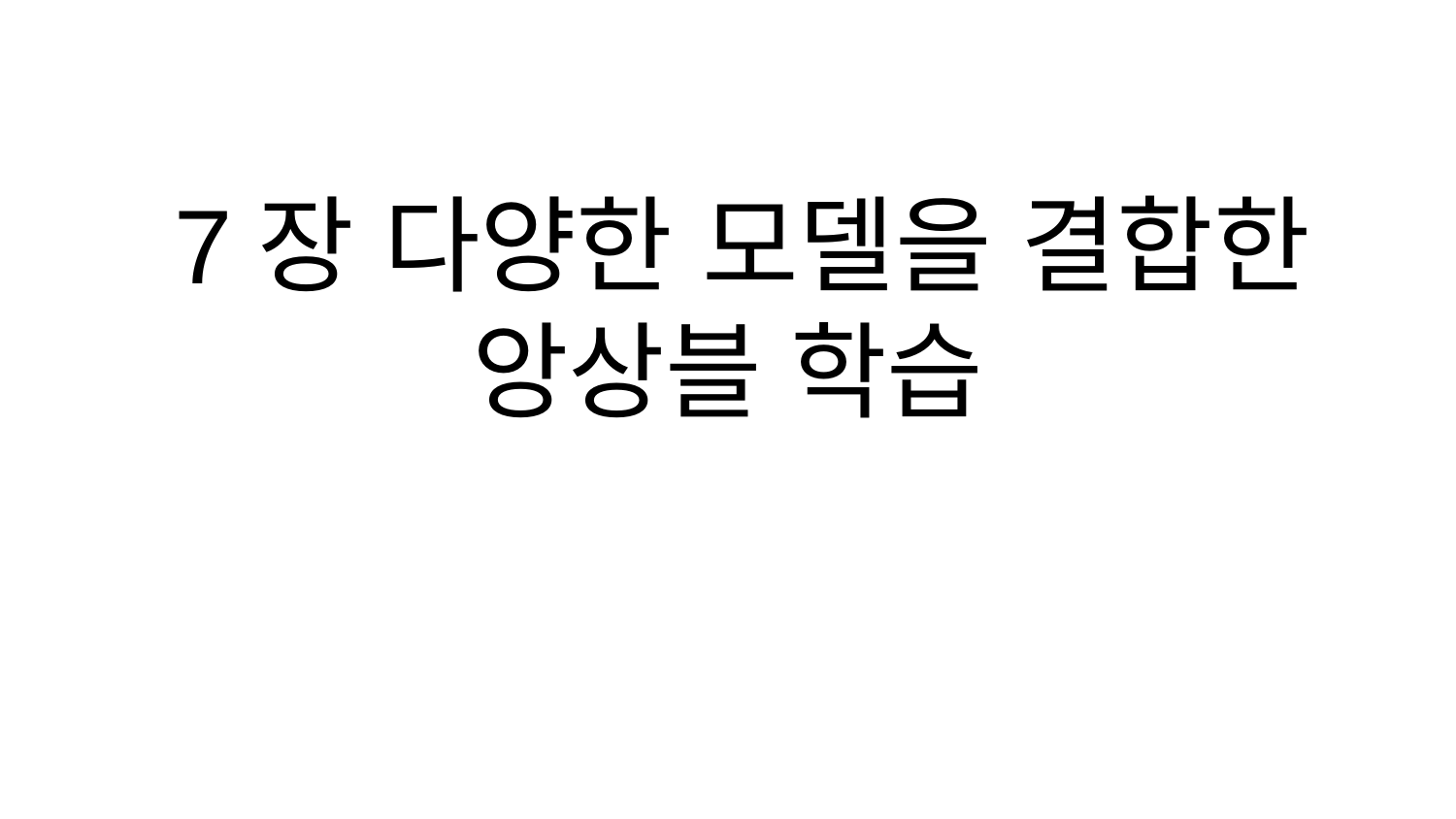

# 7장 다양한 모델을 결합한 앙상블 학습